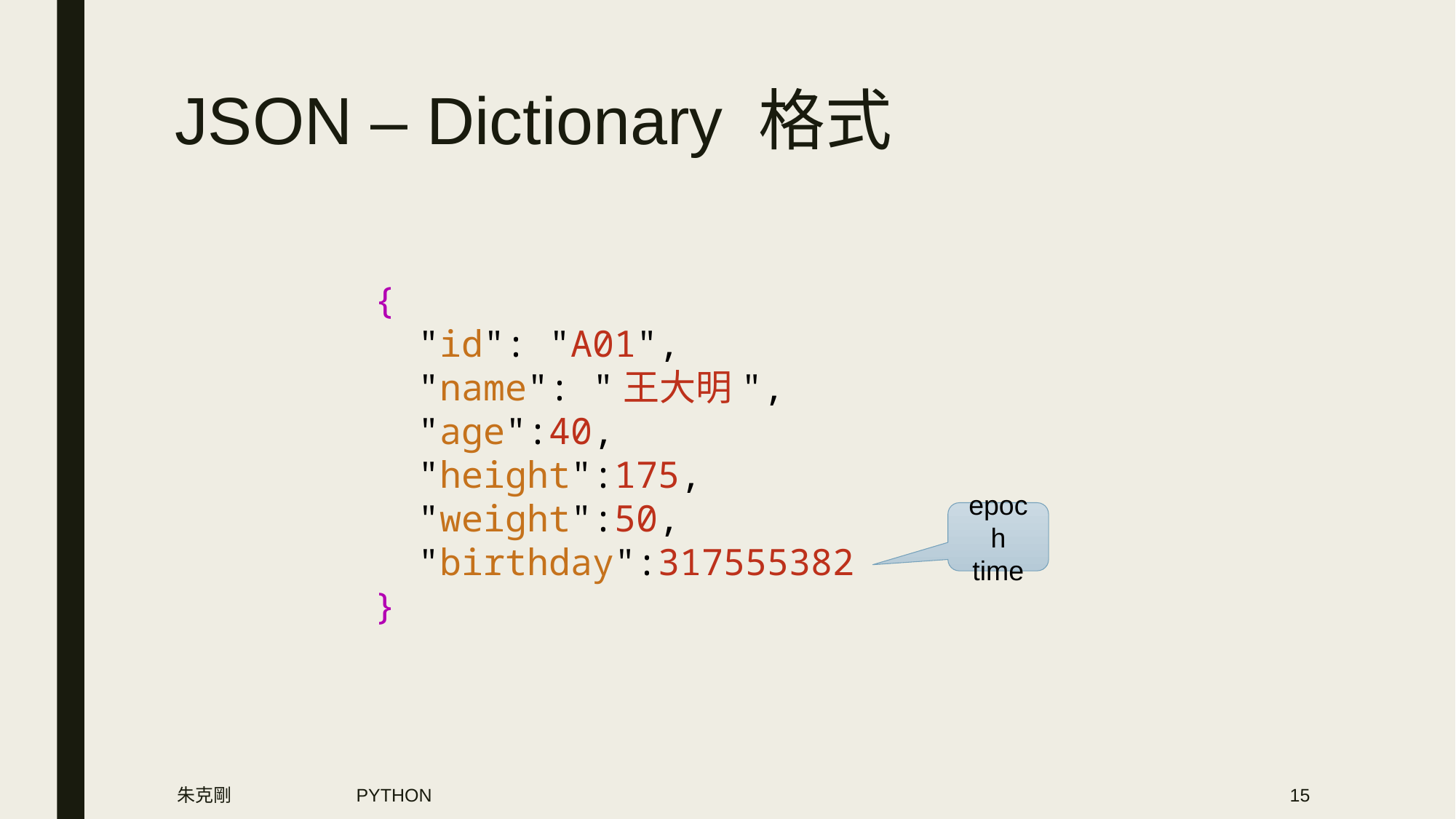

# JSON – Dictionary 格式
{
  "id": "A01",
  "name": "王大明",
  "age":40,
  "height":175,
  "weight":50,
  "birthday":317555382
}
epoch time
朱克剛
PYTHON
15